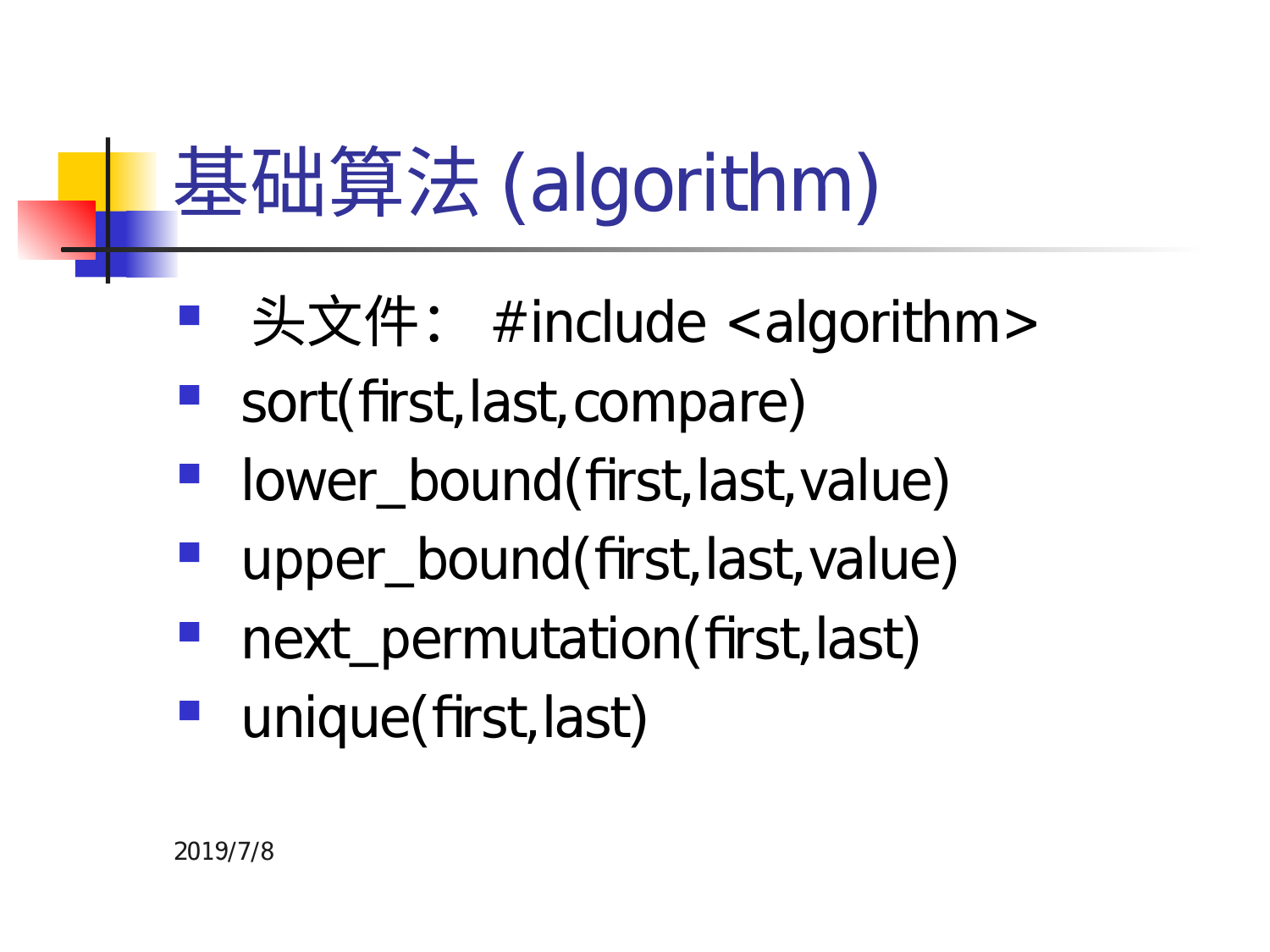

# 基础算法(algorithm)
 头文件：#include <algorithm>
 sort(first,last,compare)
 lower_bound(first,last,value)
 upper_bound(first,last,value)
 next_permutation(first,last)
 unique(first,last)

2019/7/8